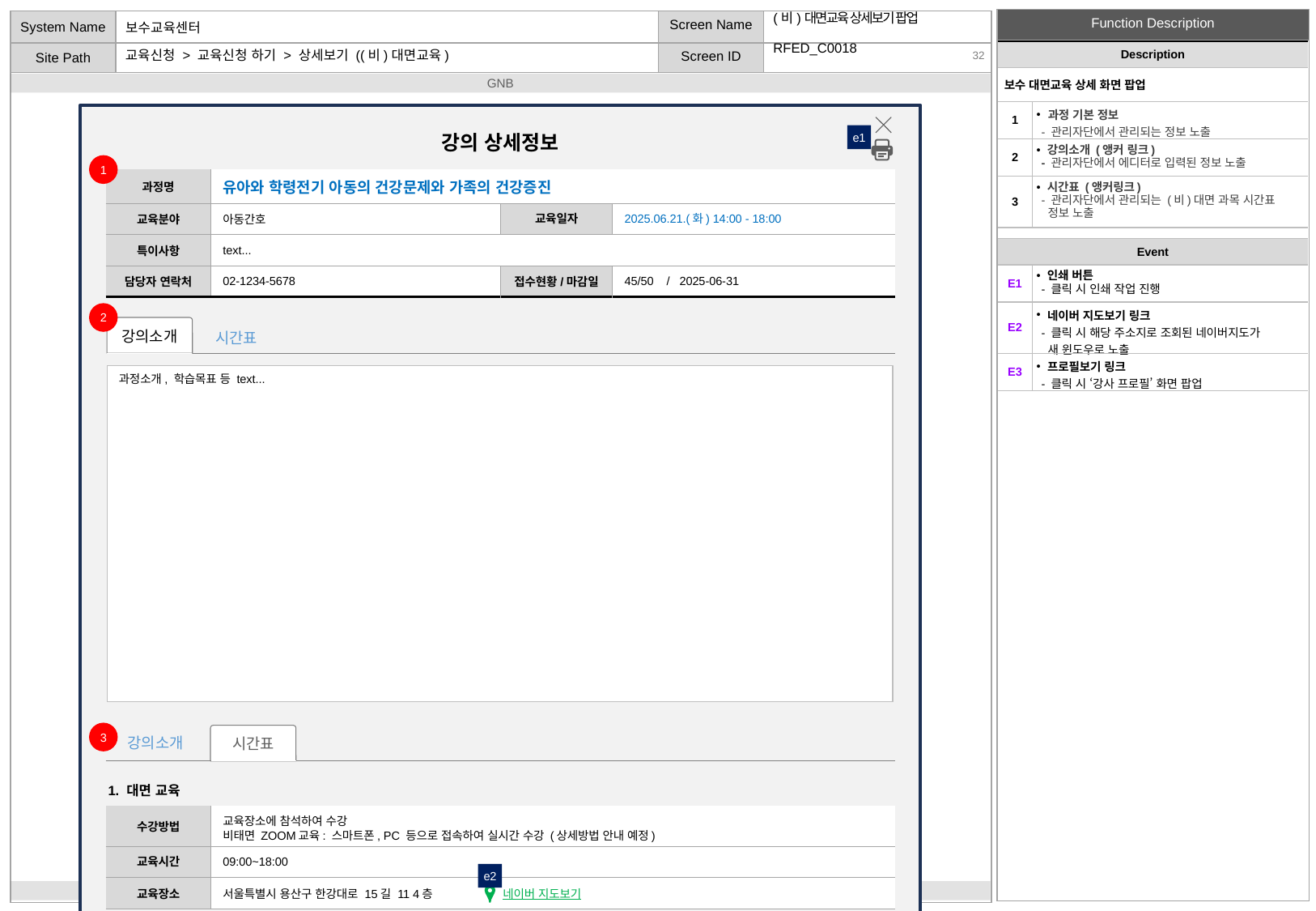

[07.04 수정]
강의소개, 시간표 순서 변경

[07.09]
- 특기사항 -> ‘특이사항’으,로 변경
- 시간: 60분 -> ‘1H’  로 변경

(비)대면교육 상세보기 팝업
| Description |  |
| --- | --- |
| 보수 대면교육 상세 화면 팝업 |  |
| 1 | 과정 기본 정보 - 관리자단에서 관리되는 정보 노출 |
| 2 | 강의소개 (앵커 링크) - 관리자단에서 에디터로 입력된 정보 노출 |
| 3 | 시간표 (앵커링크) - 관리자단에서 관리되는 (비)대면 과목 시간표 정보 노출 |
RFED_C0018
# 교육신청 > 교육신청 하기 > 상세보기 ((비)대면교육)

강의 상세정보
e1

1
| 과정명 | 유아와 학령전기 아동의 건강문제와 가족의 건강증진 |  |  |
| --- | --- | --- | --- |
| 교육분야 | 아동간호 | 교육일자 | 2025.06.21.(화) 14:00 - 18:00 |
| 특이사항 | text... |  |  |
| 담당자 연락처 | 02-1234-5678 | 접수현황/마감일 | 45/50 / 2025-06-31 |
| Event |  |
| --- | --- |
| E1 | 인쇄 버튼 - 클릭 시 인쇄 작업 진행 |
| E2 | 네이버 지도보기 링크 - 클릭 시 해당 주소지로 조회된 네이버지도가 새 윈도우로 노출 |
| E3 | 프로필보기 링크 - 클릭 시 ‘강사 프로필’ 화면 팝업 |
2
강의소개
시간표
과정소개, 학습목표 등 text...
3
시간표
강의소개
1. 대면 교육
| 수강방법 | 교육장소에 참석하여 수강 비태면 ZOOM교육: 스마트폰, PC 등으로 접속하여 실시간 수강 (상세방법 안내 예정) |
| --- | --- |
| 교육시간 | 09:00~18:00 |
| 교육장소 | 서울특별시 용산구 한강대로 15길 11 4층 |
e2
 네이버 지도보기

| 교시 | 과목명 | 교육내용 (목차) | 시간 | 강사정보 |  |
| --- | --- | --- | --- | --- | --- |
| 1 | 유아의 정상성장발달 | 유아의 성장발달 | 1H | 이순신 | 프로필보기 |
|  |  | 정상적인 성장발달과 관련된 문제 대처방법 |  |  |  |
|  |  | 간호조력자의 역할 |  |  |  |
| 2 | 유아기 최적의 건강증진 | 유아기동안의 건강증진과 가족간호 활동 | 1H | 이순신 | 프로필보기 |
|  |  | 안전증진과 손상예방 활동 |  |  |  |
|  |  | 간호조력자의 역할수행 |  |  |  |
e3